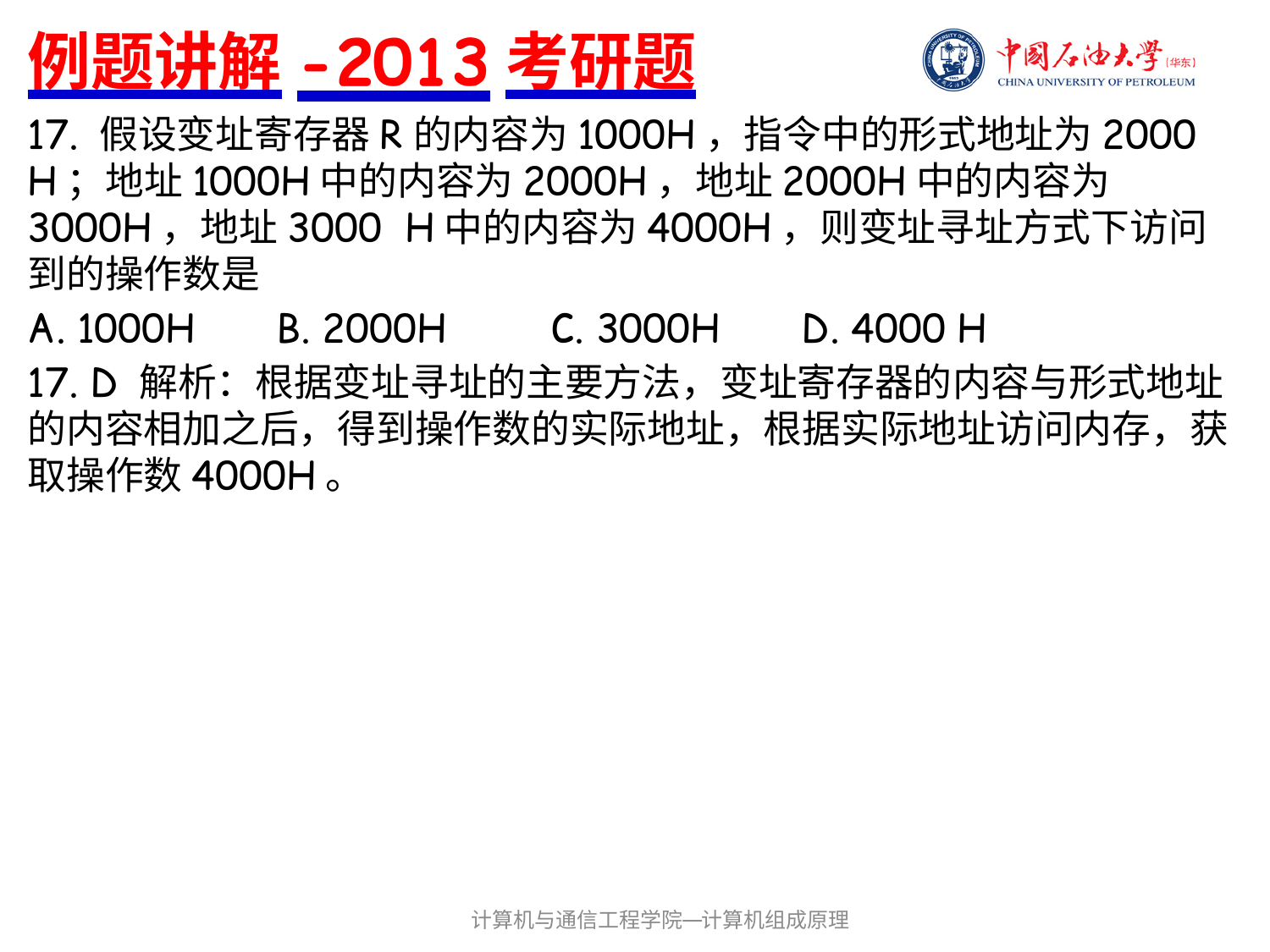

# 例题讲解-2013考研题
17. 假设变址寄存器R的内容为1000H，指令中的形式地址为2000  H；地址1000H中的内容为2000H，地址2000H中的内容为3000H，地址3000  H中的内容为4000H，则变址寻址方式下访问到的操作数是
A. 1000H       B. 2000H         C. 3000H       D. 4000 H
17. D 解析：根据变址寻址的主要方法，变址寄存器的内容与形式地址的内容相加之后，得到操作数的实际地址，根据实际地址访问内存，获取操作数4000H。

计算机与通信工程学院—计算机组成原理
42